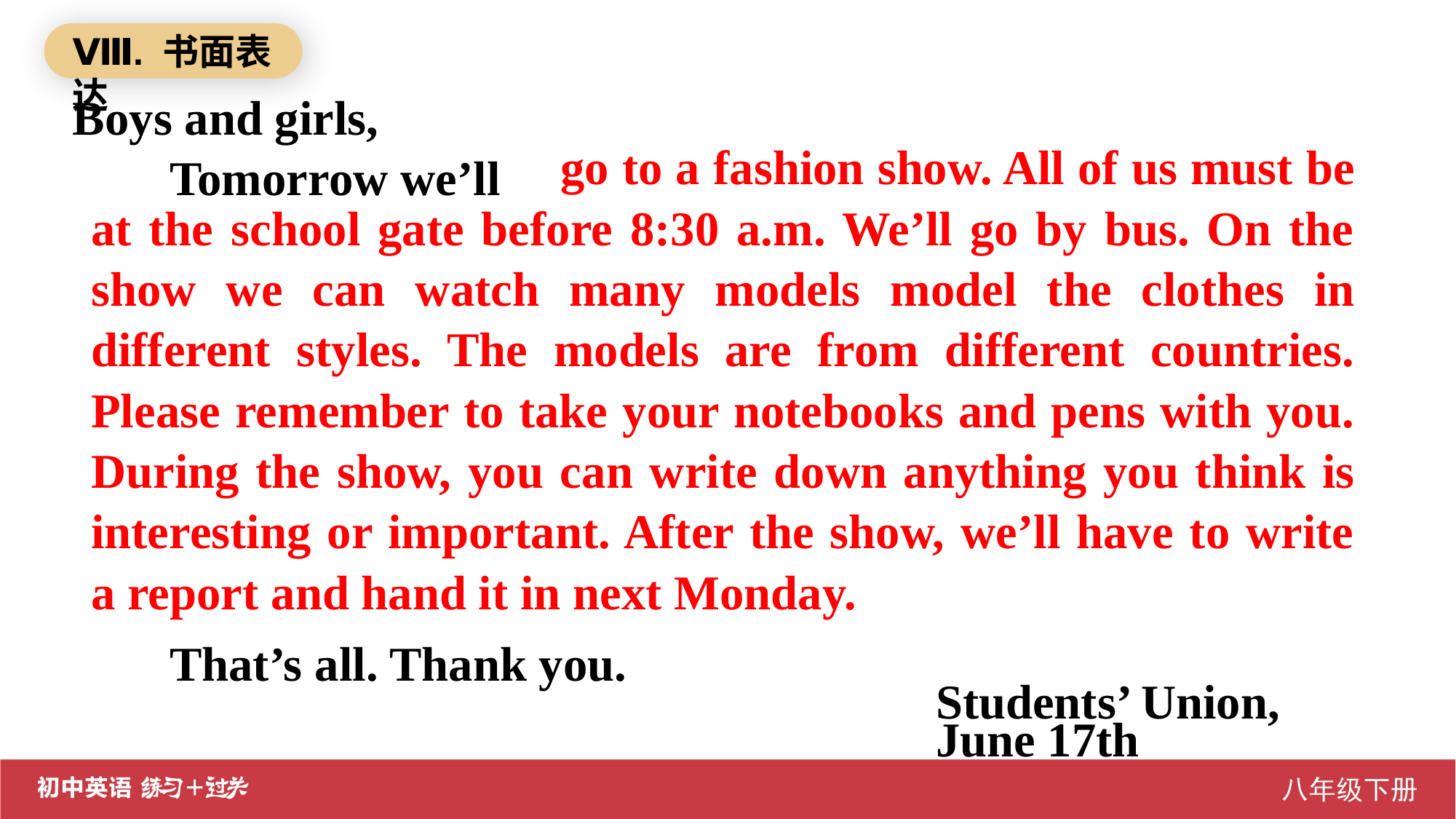

Ⅷ. 书面表达
Boys and girls,
Tomorrow we’ll

That’s all. Thank you.
                                   Students’ Union,
                                   June 17th
                            go to a fashion show. All of us must be at the school gate before 8:30 a.m. We’ll go by bus. On the show we can watch many models model the clothes in different styles. The models are from different countries. Please remember to take your notebooks and pens with you. During the show, you can write down anything you think is interesting or important. After the show, we’ll have to write a report and hand it in next Monday.